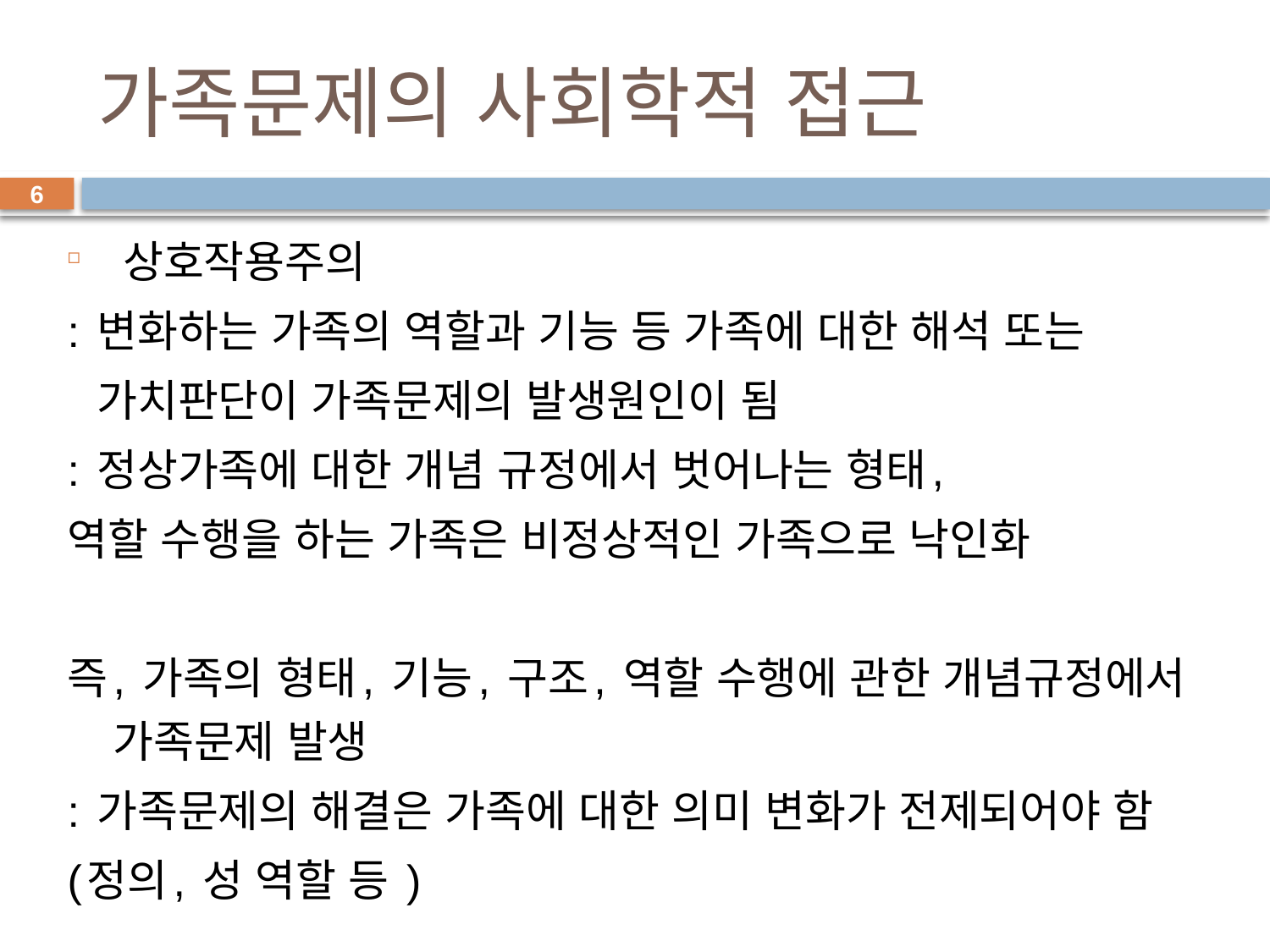

# 가족문제의 사회학적 접근
6
 상호작용주의
: 변화하는 가족의 역할과 기능 등 가족에 대한 해석 또는
  가치판단이 가족문제의 발생원인이 됨
: 정상가족에 대한 개념 규정에서 벗어나는 형태,
역할 수행을 하는 가족은 비정상적인 가족으로 낙인화

즉, 가족의 형태, 기능, 구조, 역할 수행에 관한 개념규정에서 가족문제 발생
: 가족문제의 해결은 가족에 대한 의미 변화가 전제되어야 함
(정의, 성 역할 등 )